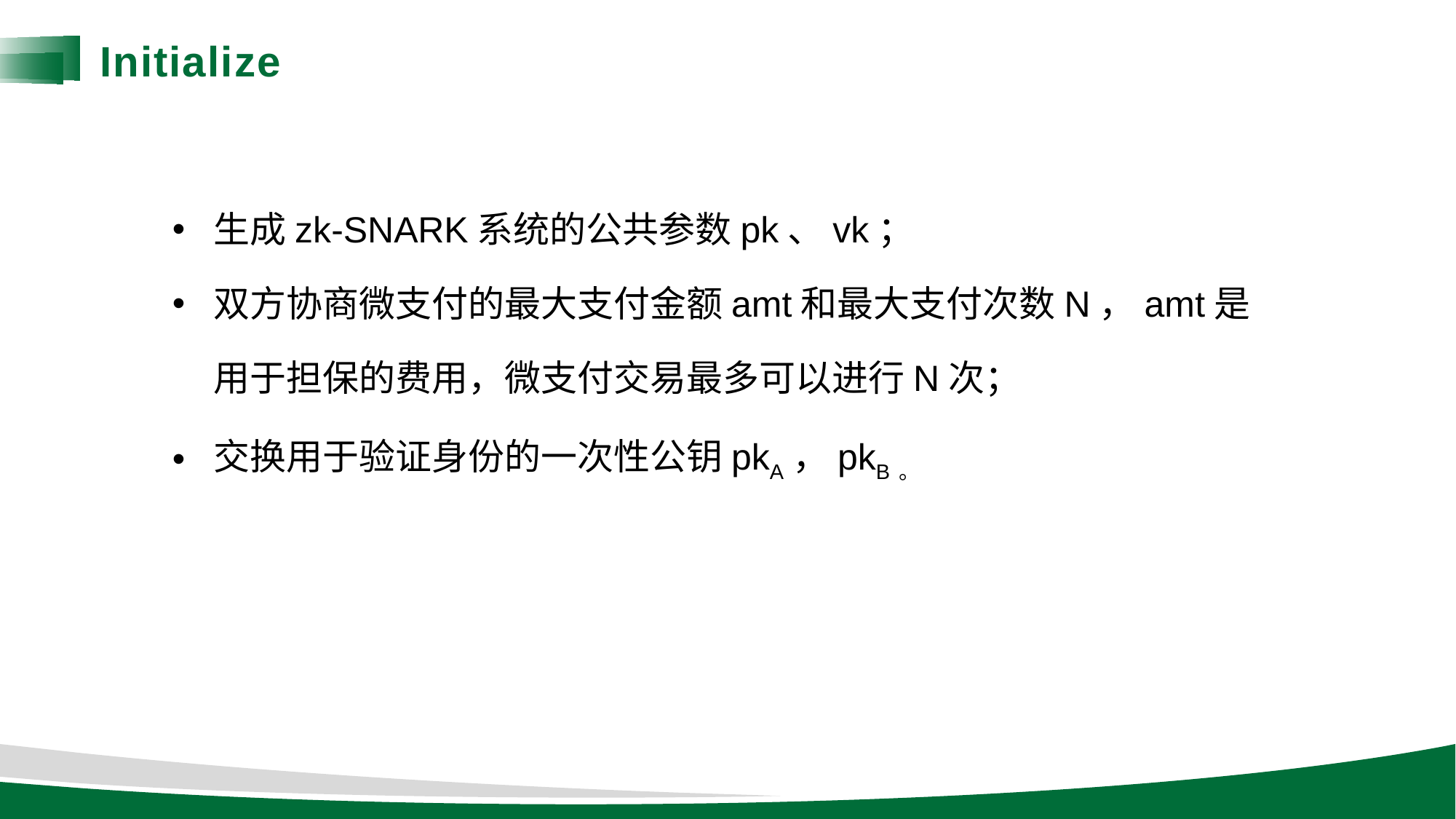

Initialize
生成zk-SNARK系统的公共参数pk、vk；
双方协商微支付的最大支付金额amt和最大支付次数N，amt是用于担保的费用，微支付交易最多可以进行N次；
交换用于验证身份的一次性公钥pkA，pkB。
13